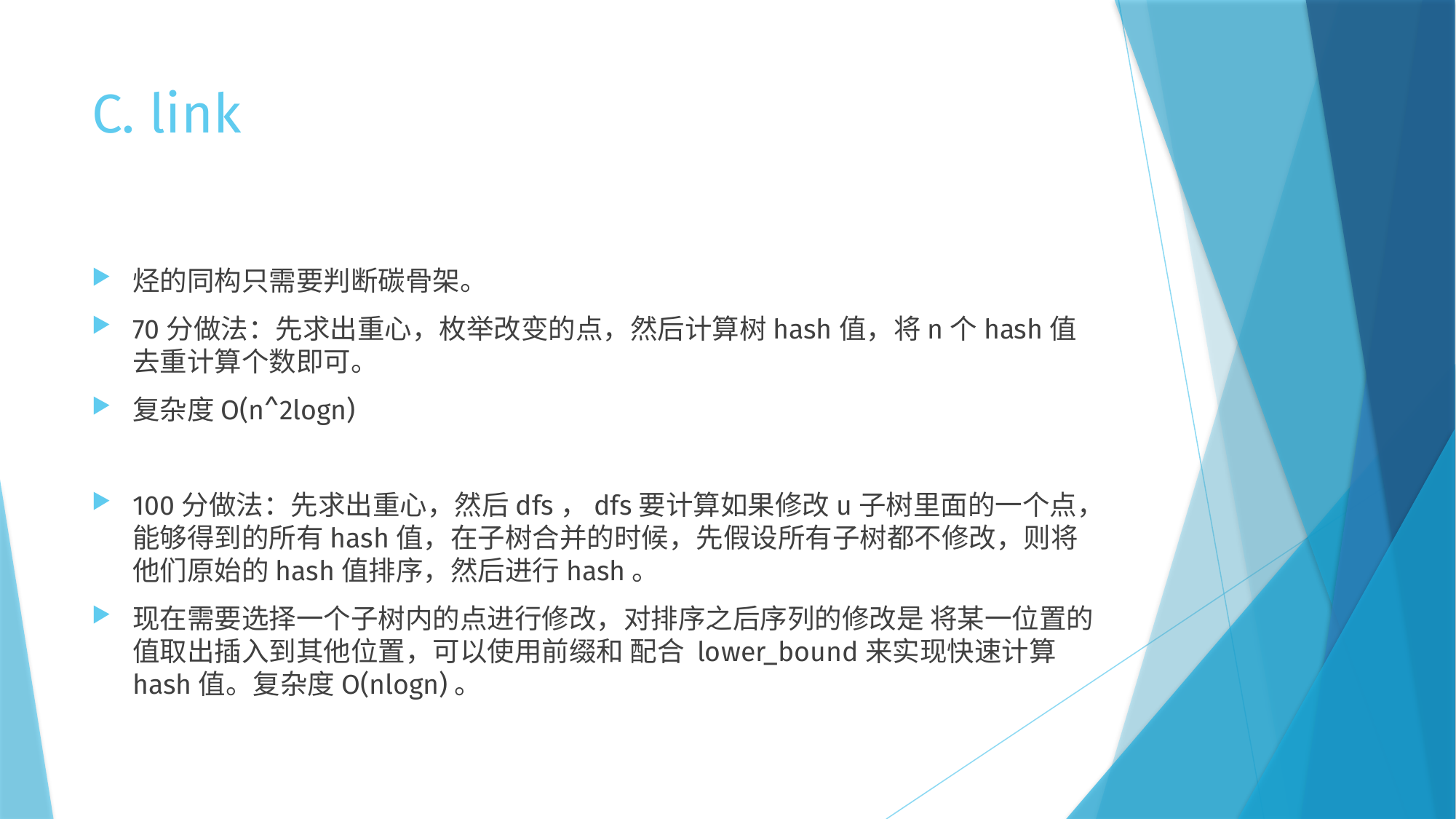

# C. link
烃的同构只需要判断碳骨架。
70分做法：先求出重心，枚举改变的点，然后计算树hash值，将n个hash值去重计算个数即可。
复杂度O(n^2logn)

100分做法：先求出重心，然后dfs，dfs要计算如果修改u子树里面的一个点，能够得到的所有hash值，在子树合并的时候，先假设所有子树都不修改，则将他们原始的hash值排序，然后进行hash。
现在需要选择一个子树内的点进行修改，对排序之后序列的修改是 将某一位置的值取出插入到其他位置，可以使用前缀和 配合 lower_bound来实现快速计算hash值。复杂度O(nlogn)。